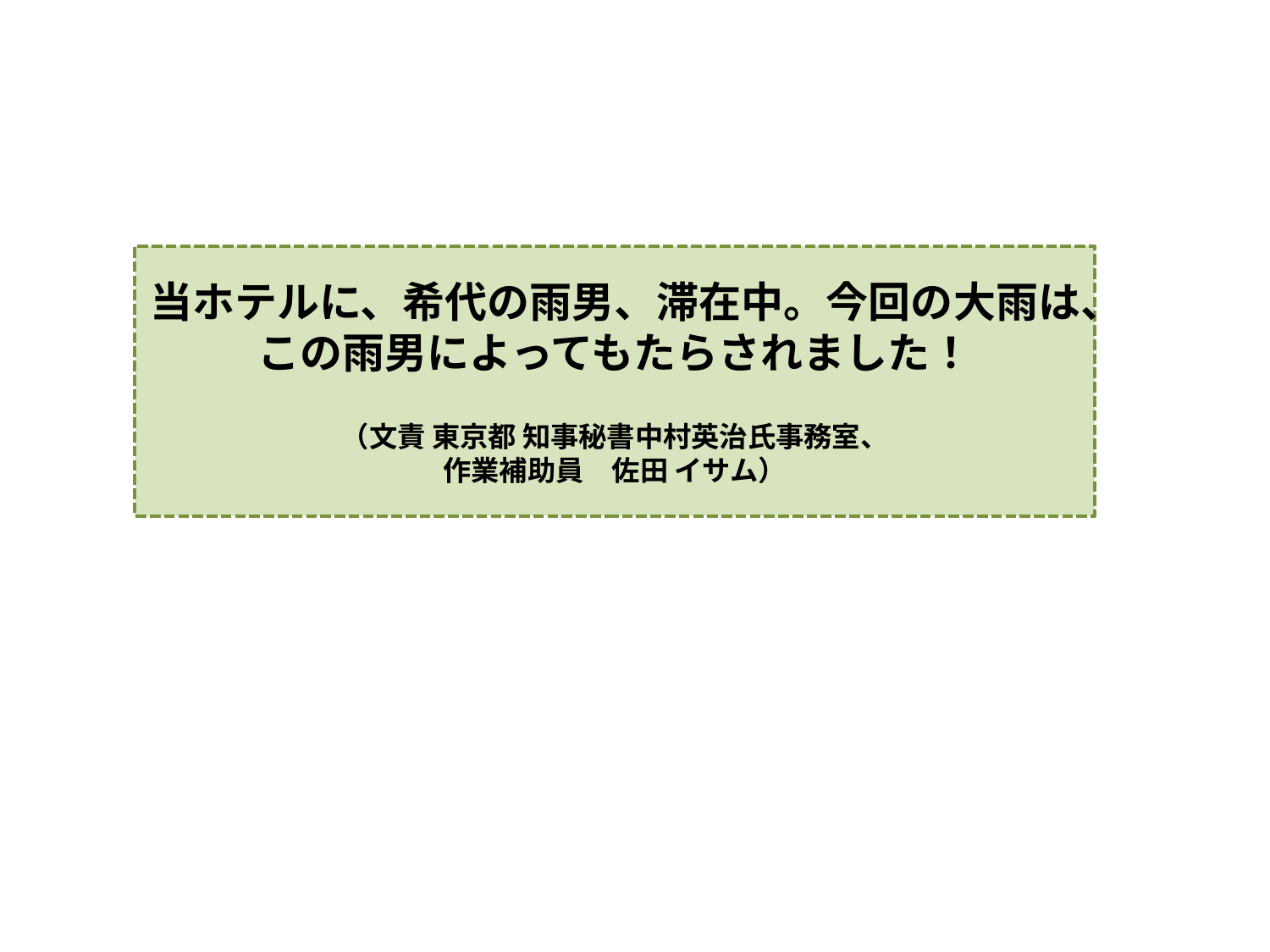

当ホテルに、希代の雨男、滞在中。今回の大雨は、この雨男によってもたらされました！
（文責 東京都 知事秘書中村英治氏事務室、
作業補助員　佐田 イサム）